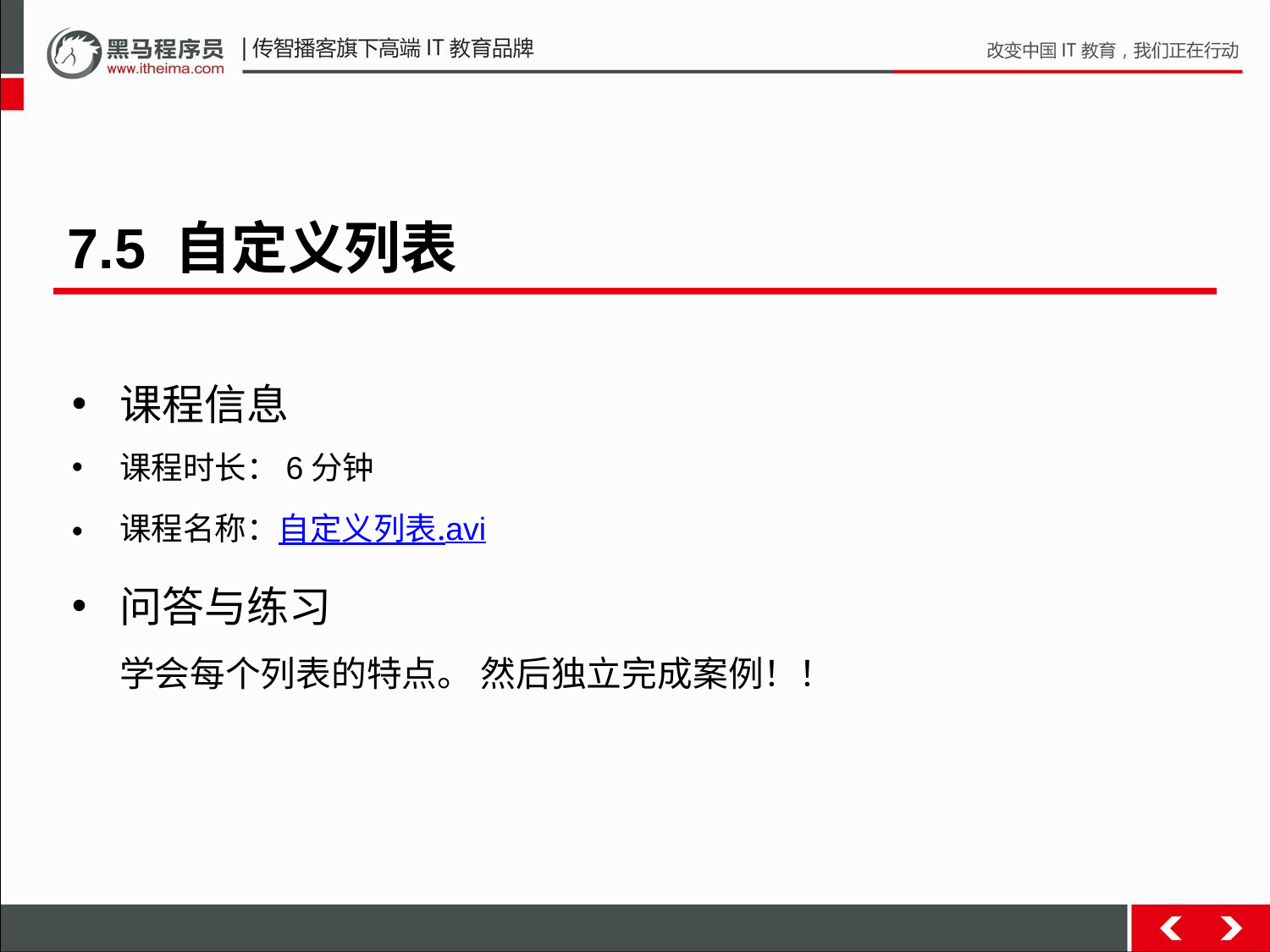

7.5 自定义列表
课程信息
课程时长：6分钟
课程名称：自定义列表.avi
问答与练习
学会每个列表的特点。 然后独立完成案例！！